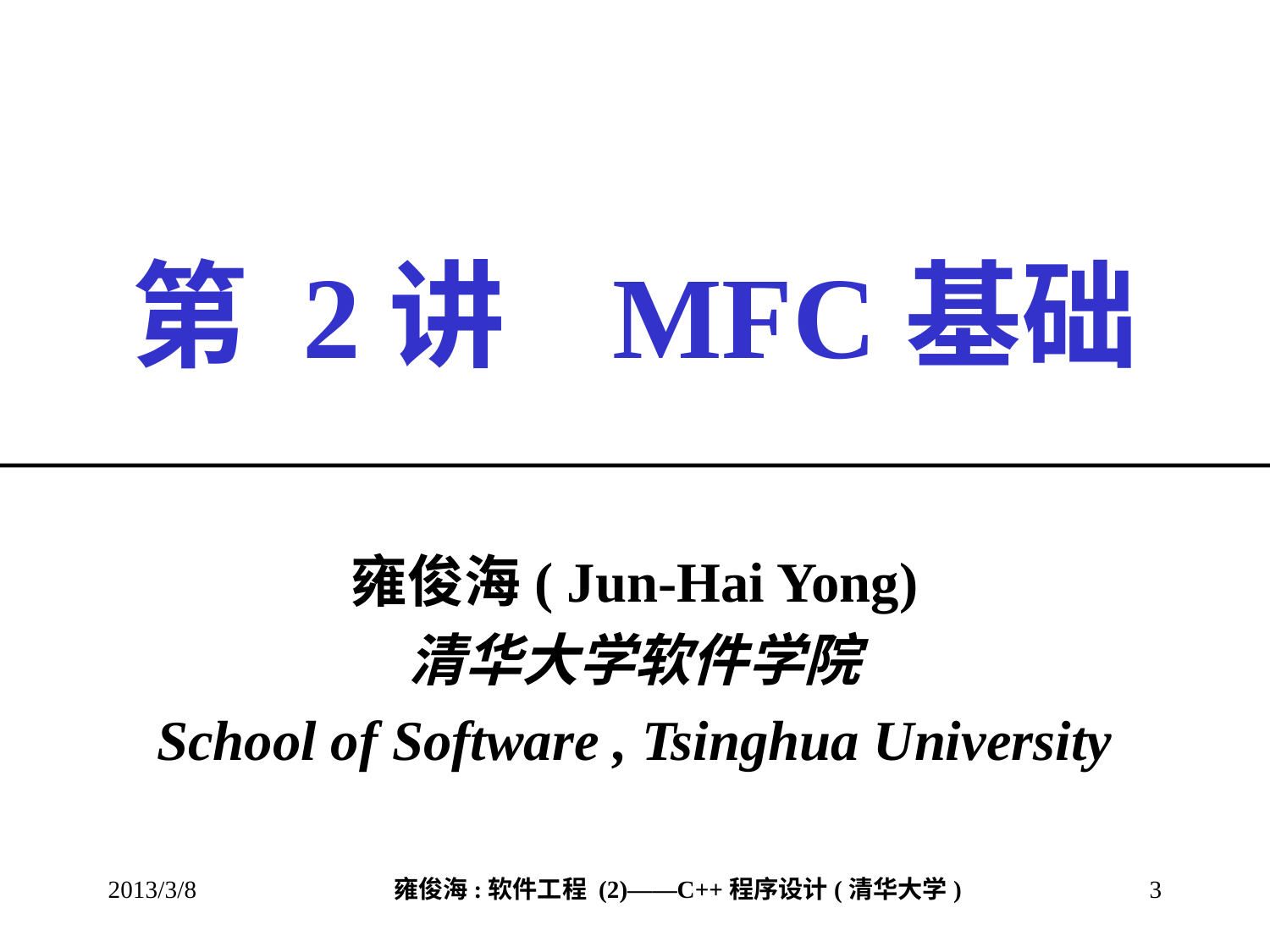

# 第 2讲   MFC基础

雍俊海( Jun-Hai Yong)
清华大学软件学院
School of Software , Tsinghua University
2013/3/8
3